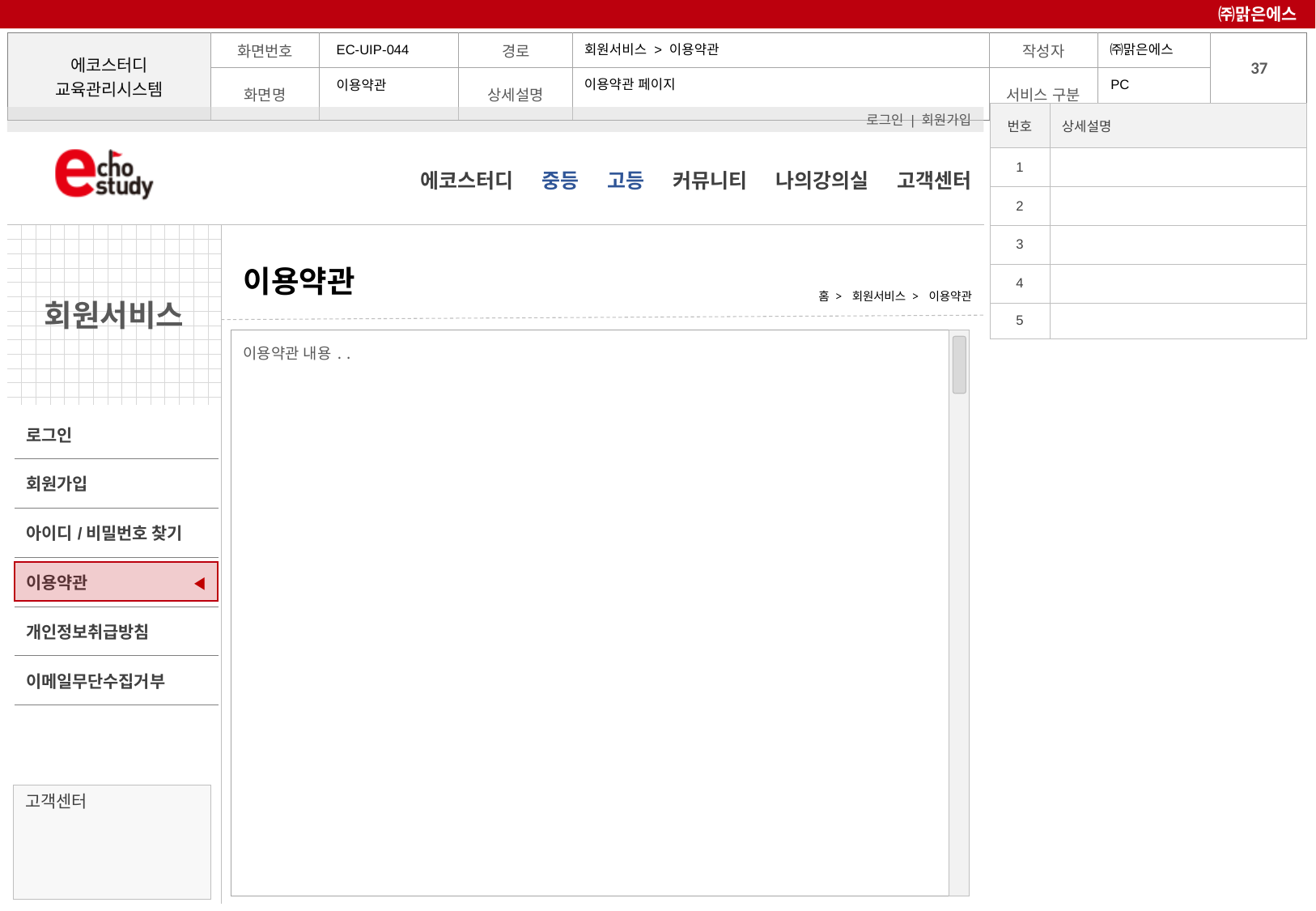

㈜맑은에스
회원서비스 > 이용약관
EC-UIP-044
PC
이용약관 페이지
이용약관
| 번호 | 상세설명 |
| --- | --- |
| 1 |  |
| 2 |  |
| 3 |  |
| 4 |  |
| 5 |  |
# 이용약관
홈 > 회원서비스 > 이용약관
이용약관 내용..

◀